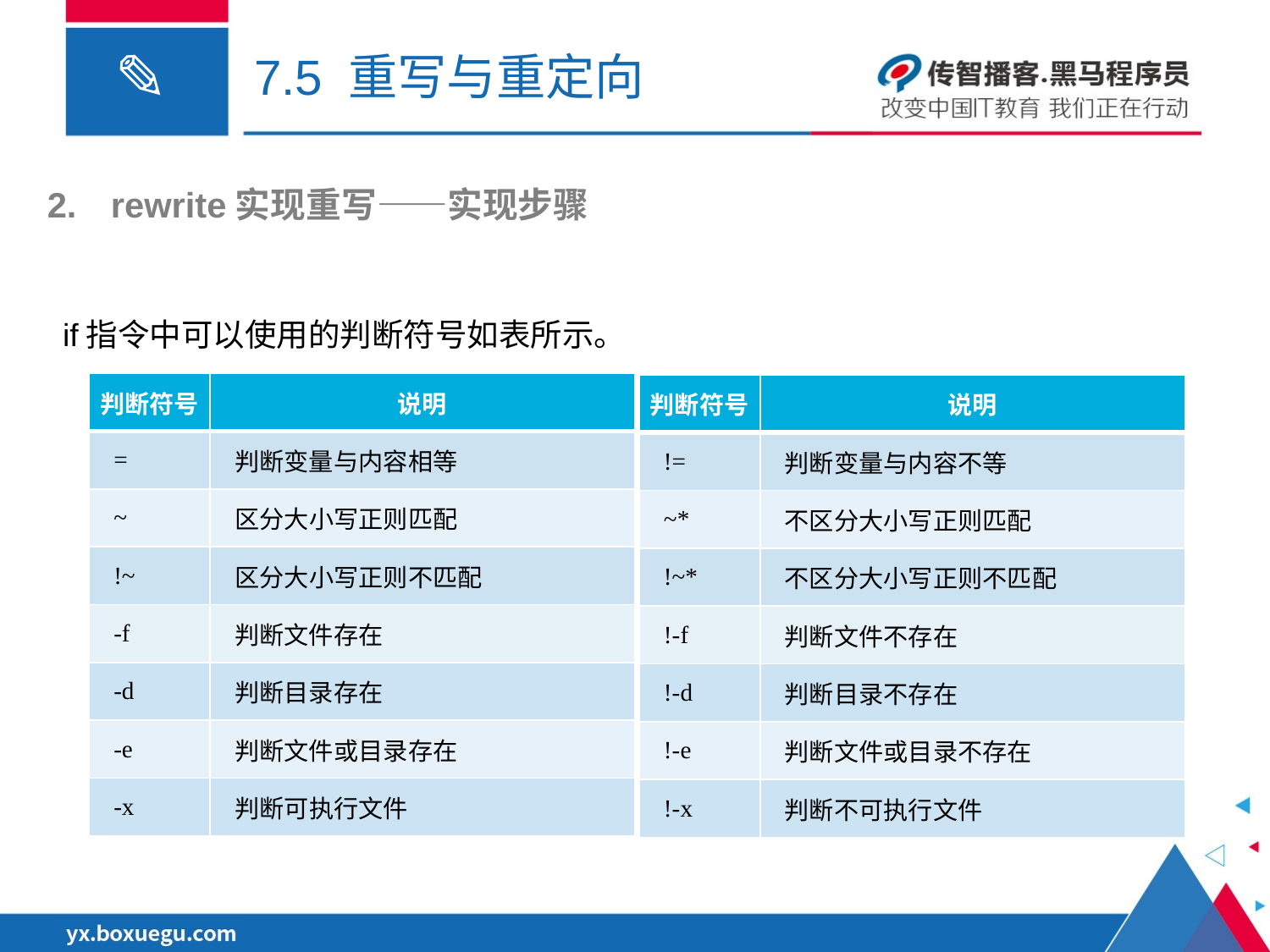

# 7.5 重写与重定向
rewrite实现重写——实现步骤
if指令中可以使用的判断符号如表所示。
| 判断符号 | 说明 |
| --- | --- |
| = | 判断变量与内容相等 |
| ~ | 区分大小写正则匹配 |
| !~ | 区分大小写正则不匹配 |
| -f | 判断文件存在 |
| -d | 判断目录存在 |
| -e | 判断文件或目录存在 |
| -x | 判断可执行文件 |
| 判断符号 | 说明 |
| --- | --- |
| != | 判断变量与内容不等 |
| ~\* | 不区分大小写正则匹配 |
| !~\* | 不区分大小写正则不匹配 |
| !-f | 判断文件不存在 |
| !-d | 判断目录不存在 |
| !-e | 判断文件或目录不存在 |
| !-x | 判断不可执行文件 |